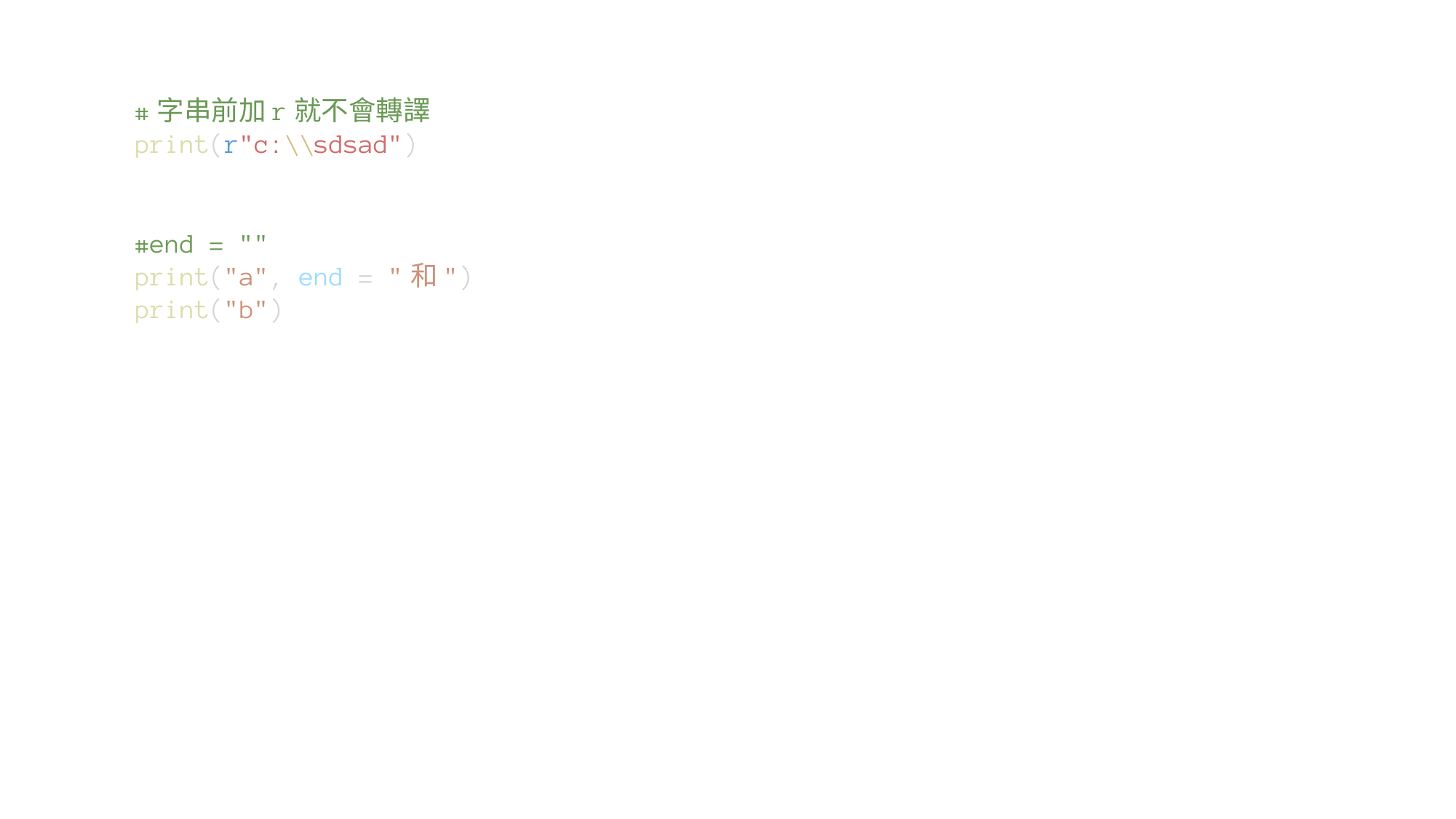

#字串前加r就不會轉譯
print(r"c:\\sdsad")
#end = ""
print("a", end = "和")
print("b")